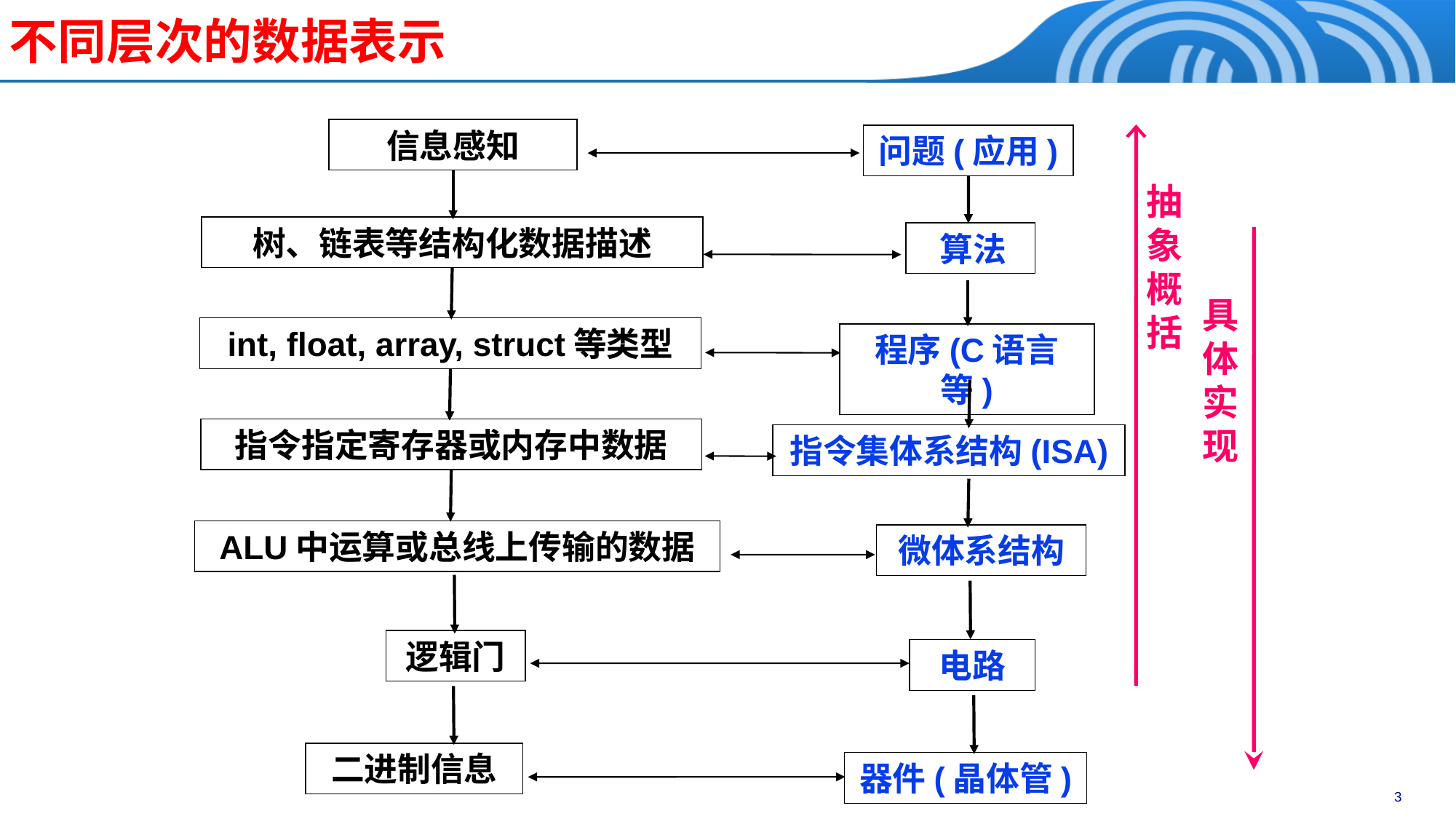

不同层次的数据表示
信息感知
树、链表等结构化数据描述
int, float, array, struct等类型
指令指定寄存器或内存中数据
ALU中运算或总线上传输的数据
逻辑门
二进制信息
抽象概括
问题(应用)

  算法
具体实现
程序(C语言等)
指令集体系结构(ISA)
微体系结构
电路
器件(晶体管)